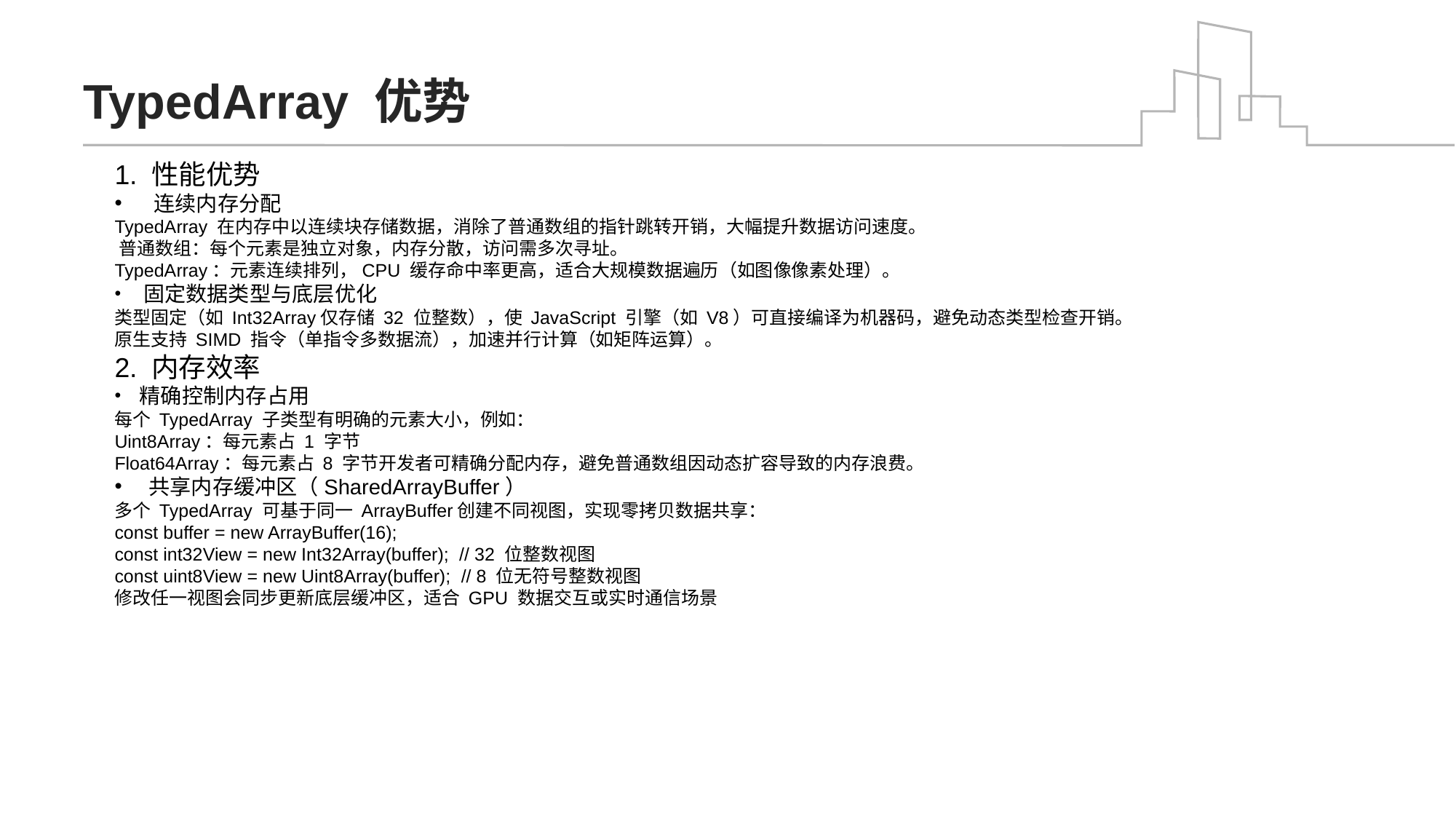

# TypedArray 优势
1. ​​性能优势
​​连续内存分配​
​TypedArray 在内存中以连续块存储数据，消除了普通数组的指针跳转开销，大幅提升数据访问速度。
​​普通数组​​：每个元素是独立对象，内存分散，访问需多次寻址。
​​TypedArray​​：元素连续排列，CPU 缓存命中率更高，适合大规模数据遍历（如图像像素处理）。
​​ 固定数据类型与底层优化​​
类型固定（如 Int32Array仅存储 32 位整数），使 JavaScript 引擎（如 V8）可直接编译为机器码，避免动态类型检查开销。
原生支持 SIMD 指令（单指令多数据流），加速并行计算（如矩阵运算）。
2. ​​内存效率​
​​精确控制内存占用​​
每个 TypedArray 子类型有明确的元素大小，例如：
Uint8Array：每元素占 ​​1 字节​​
Float64Array：每元素占 ​​8 字节​​开发者可精确分配内存，避免普通数组因动态扩容导致的内存浪费。
共享内存缓冲区（SharedArrayBuffer）​​
多个 TypedArray 可基于同一 ArrayBuffer创建不同视图，实现零拷贝数据共享：
const buffer = new ArrayBuffer(16);
const int32View = new Int32Array(buffer);  // 32 位整数视图
const uint8View = new Uint8Array(buffer);  // 8 位无符号整数视图
修改任一视图会同步更新底层缓冲区，适合 GPU 数据交互或实时通信场景